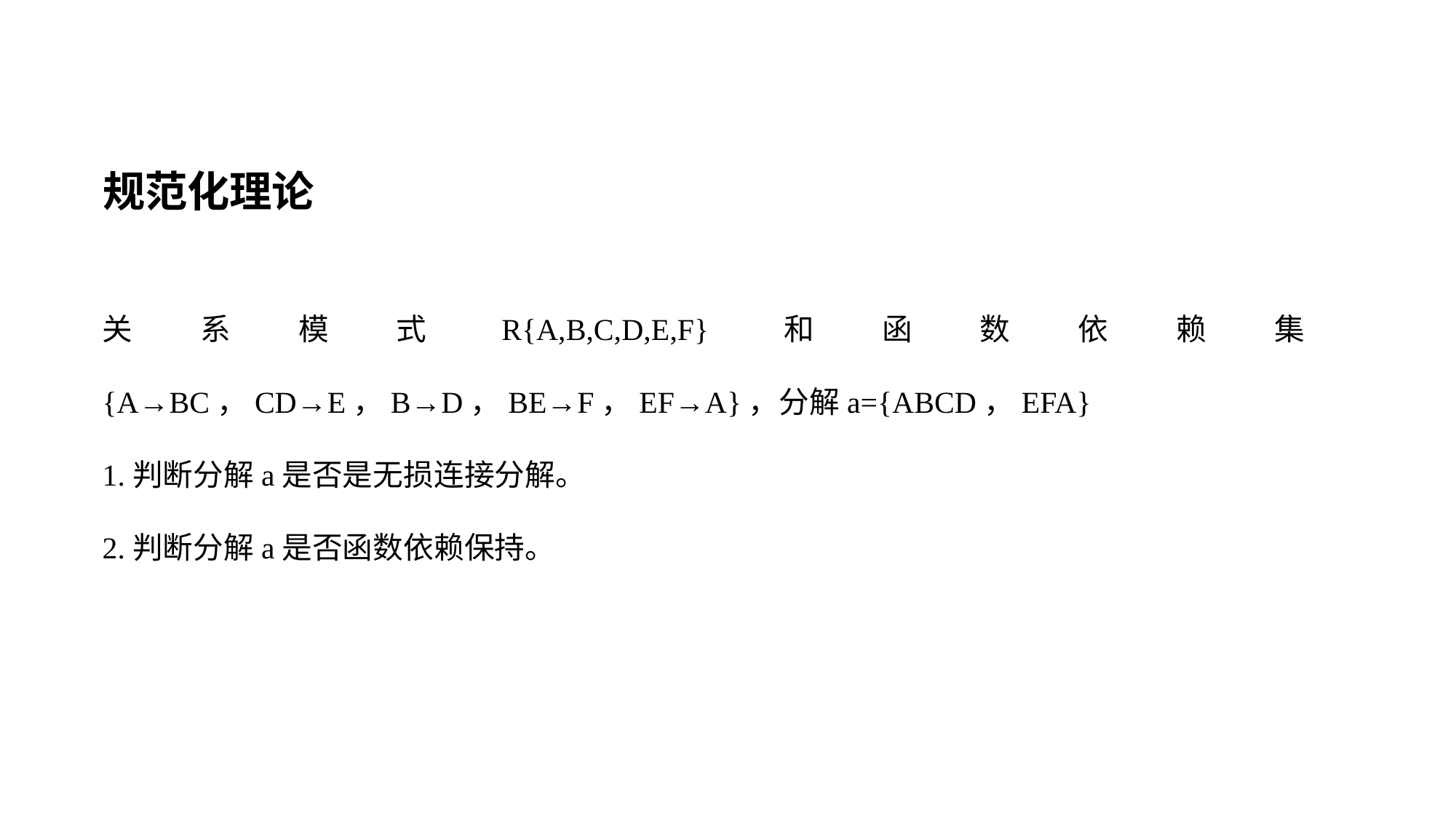

规范化理论
关系模式R{A,B,C,D,E,F}和函数依赖集{A→BC，CD→E，B→D，BE→F，EF→A}，分解a={ABCD，EFA}
1.判断分解a是否是无损连接分解。
2.判断分解a是否函数依赖保持。